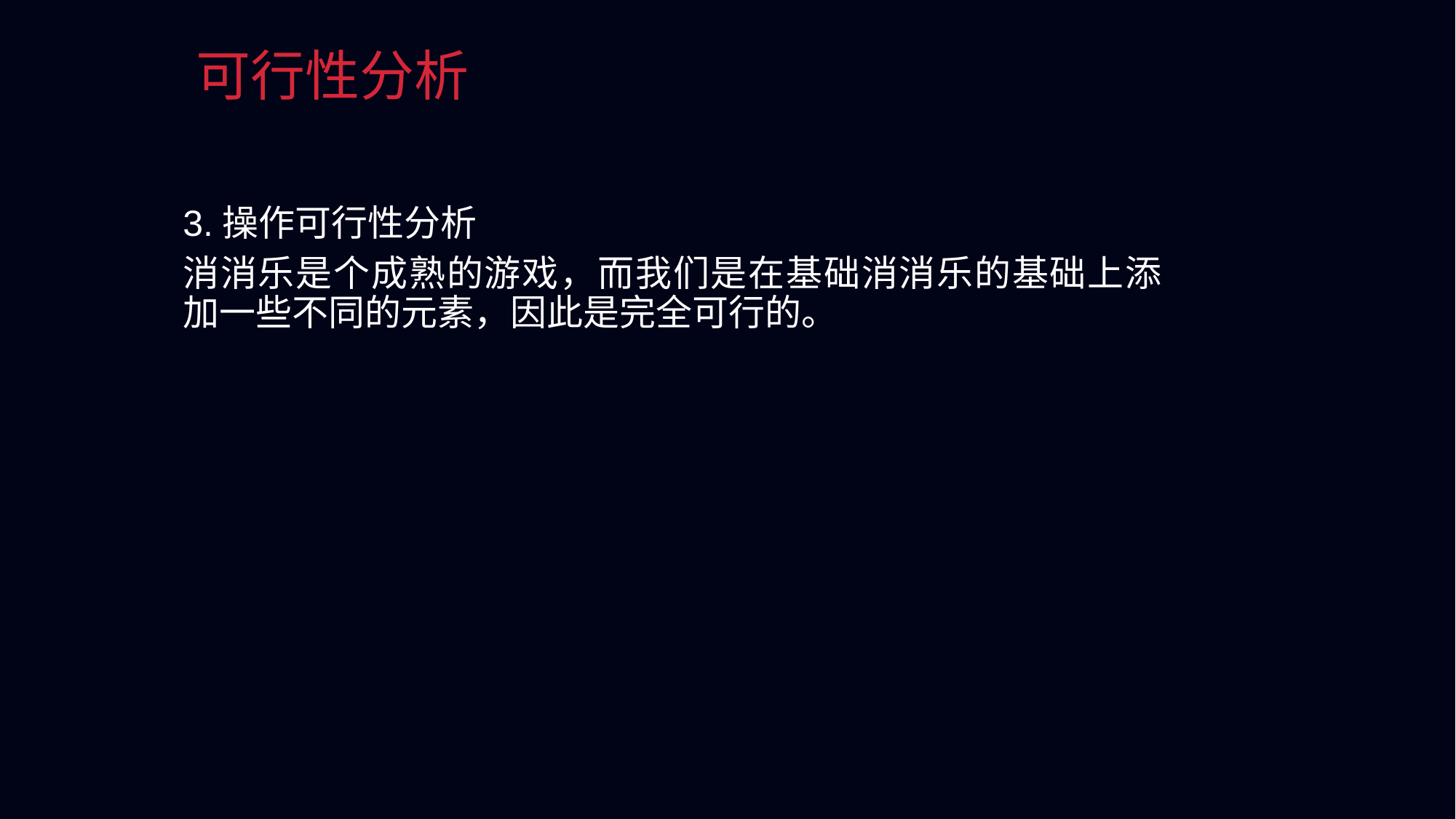

可行性分析
3.操作可行性分析
消消乐是个成熟的游戏，而我们是在基础消消乐的基础上添加一些不同的元素，因此是完全可行的。